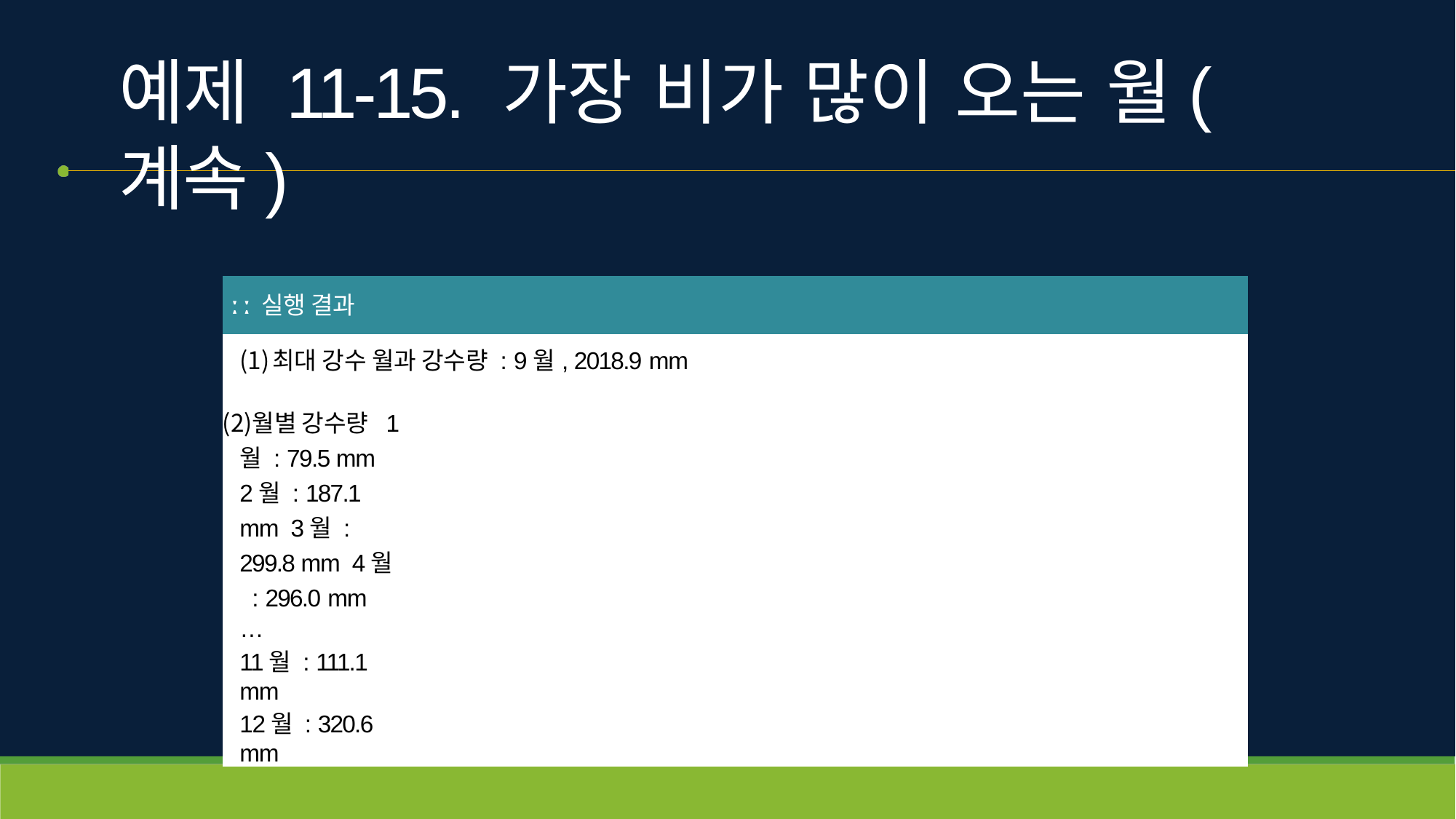

# 예제 11-15. 가장 비가 많이 오는 월(계속)

| ː ː 실행 결과 |
| --- |
| 최대 강수 월과 강수량 : 9월, 2018.9 mm 월별 강수량 1월 : 79.5 mm 2월 : 187.1 mm 3월 : 299.8 mm 4월 : 296.0 mm … 11월 : 111.1 mm 12월 : 320.6 mm |